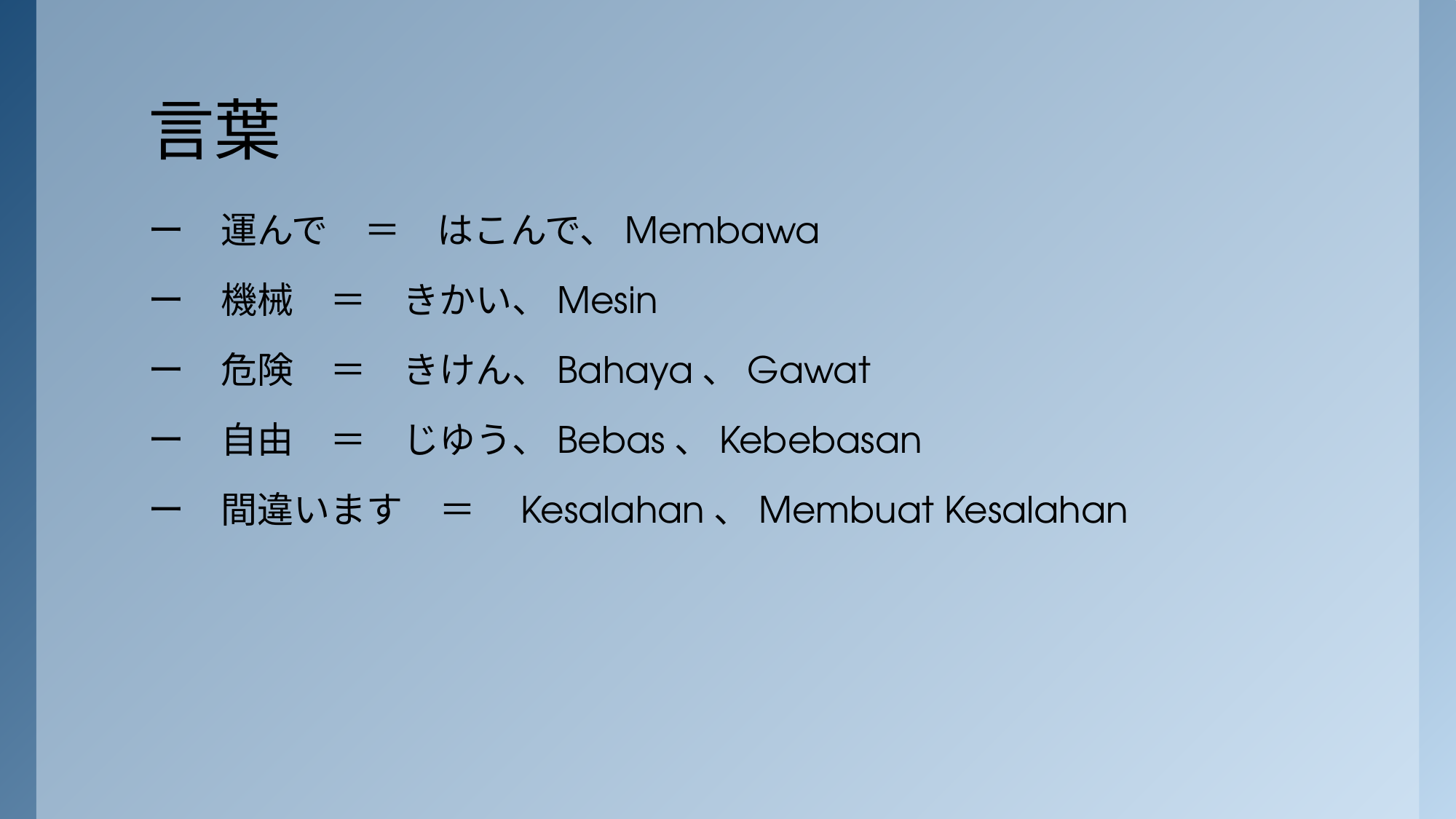

# 言葉
ー　運んで　＝　はこんで、Membawa
ー　機械　＝　きかい、Mesin
ー　危険　＝　きけん、Bahaya、Gawat
ー　自由　＝　じゆう、Bebas、Kebebasan
ー　間違います　＝　Kesalahan、Membuat Kesalahan